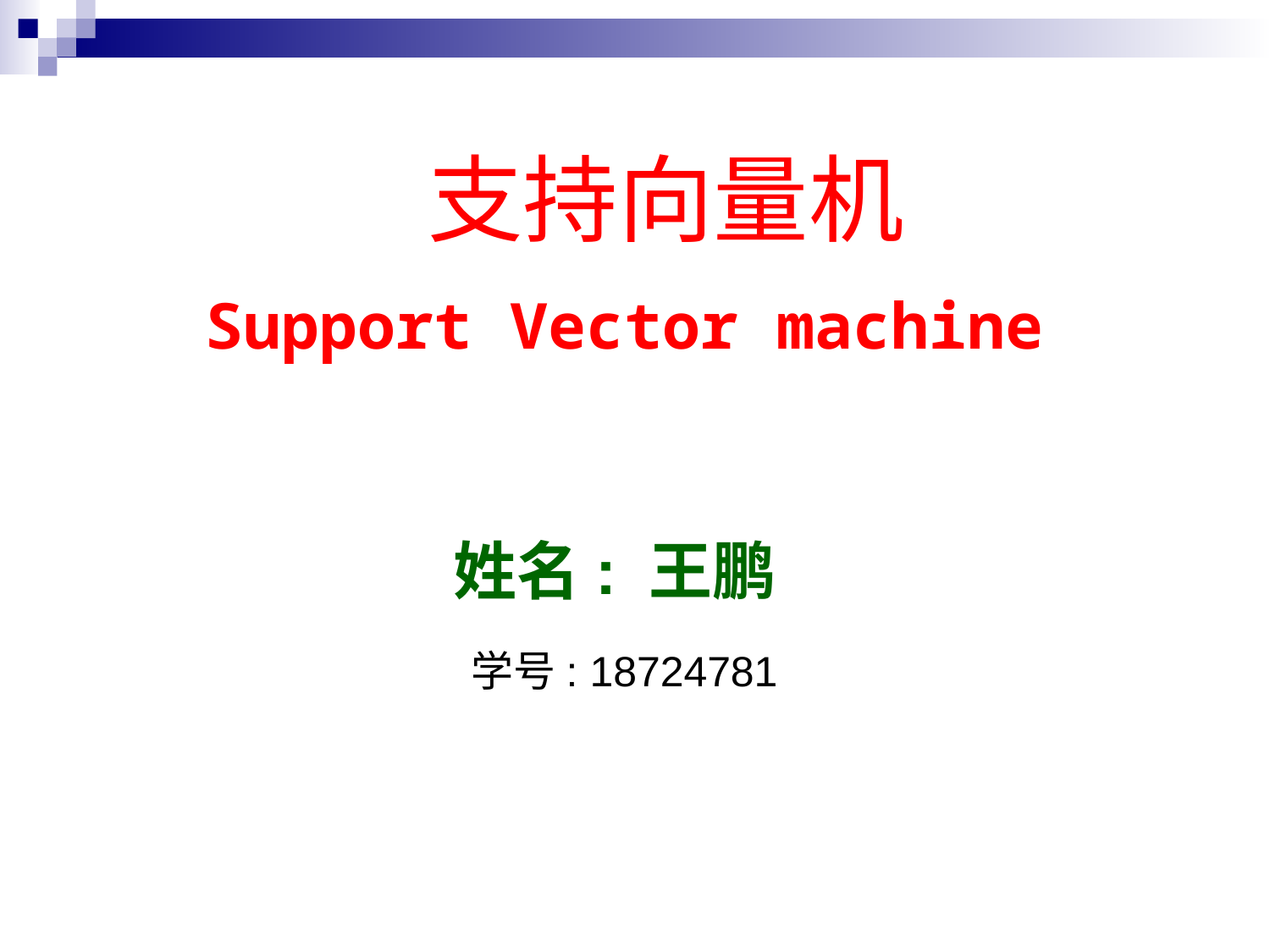

支持向量机
Support Vector machine

姓名: 王鹏

 学号: 18724781